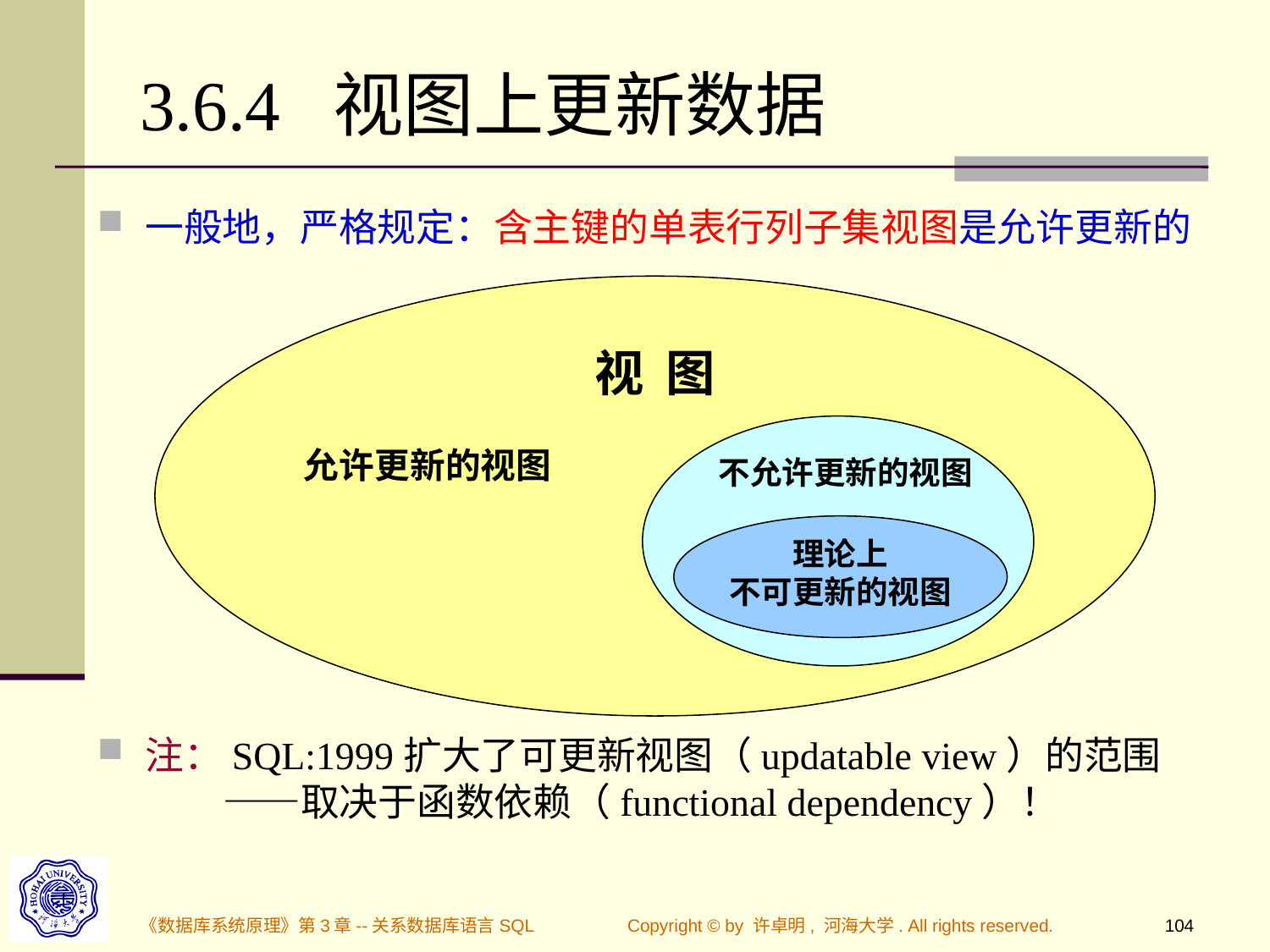

# 3.6.4  视图上更新数据
一般地，严格规定：含主键的单表行列子集视图是允许更新的

注：SQL:1999扩大了可更新视图（updatable view）的范围
         ——取决于函数依赖（functional dependency）！
视  图

允许更新的视图
 不允许更新的视图
理论上
不可更新的视图
《数据库系统原理》第3章--关系数据库语言SQL
Copyright © by 许卓明, 河海大学. All rights reserved.
104